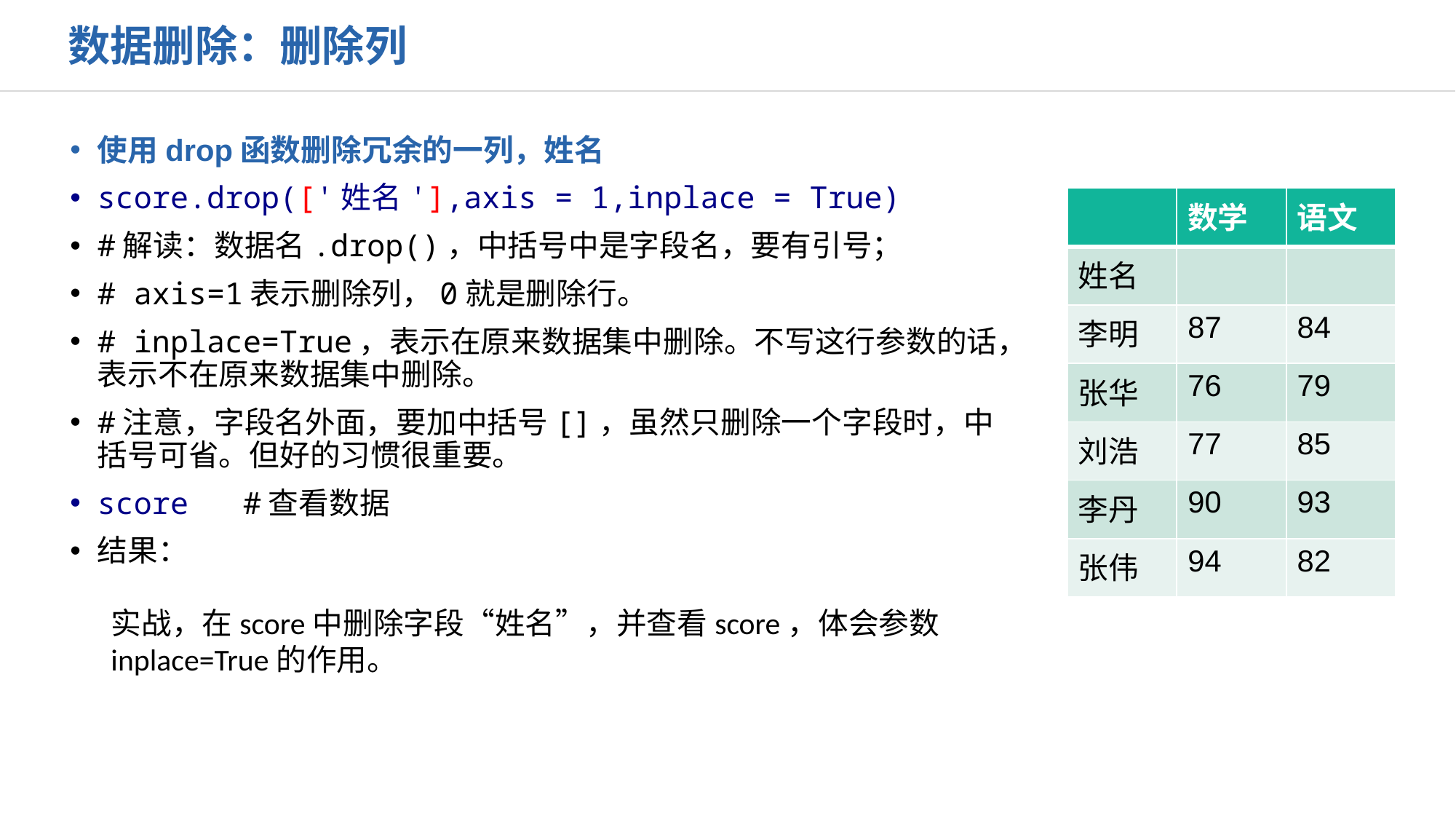

数据删除：删除列
使用drop函数删除冗余的一列，姓名
score.drop(['姓名'],axis = 1,inplace = True)
#解读：数据名.drop()，中括号中是字段名，要有引号；
# axis=1表示删除列，0就是删除行。
# inplace=True，表示在原来数据集中删除。不写这行参数的话，表示不在原来数据集中删除。
#注意，字段名外面，要加中括号[]，虽然只删除一个字段时，中括号可省。但好的习惯很重要。
score   #查看数据
结果：

|  | 数学 | 语文 |
| --- | --- | --- |
| 姓名 |  |  |
| 李明 | 87 | 84 |
| 张华 | 76 | 79 |
| 刘浩 | 77 | 85 |
| 李丹 | 90 | 93 |
| 张伟 | 94 | 82 |
实战，在score中删除字段“姓名”，并查看score，体会参数inplace=True的作用。